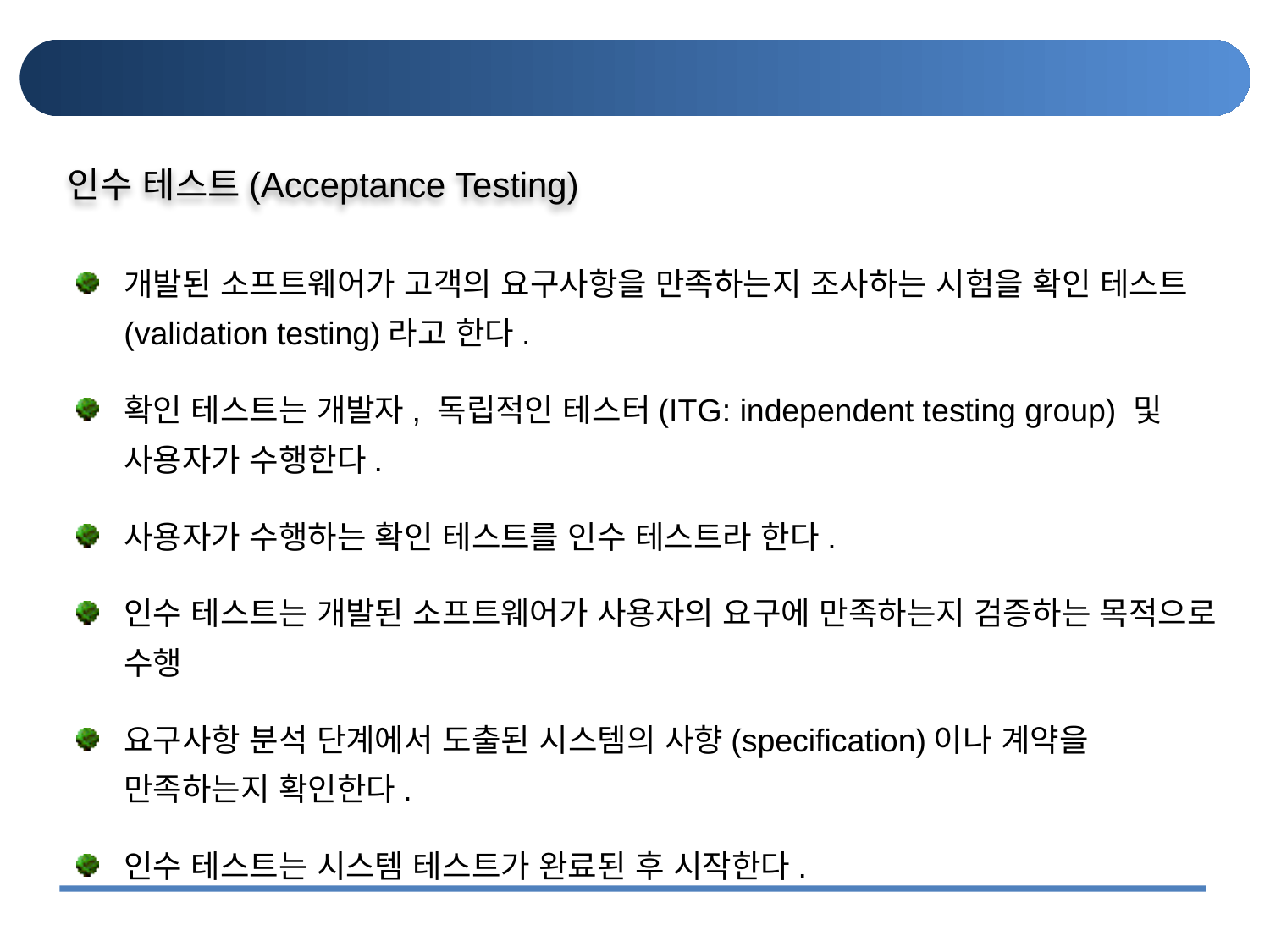

#
인수 테스트(Acceptance Testing)
개발된 소프트웨어가 고객의 요구사항을 만족하는지 조사하는 시험을 확인 테스트(validation testing)라고 한다.
확인 테스트는 개발자, 독립적인 테스터(ITG: independent testing group) 및 사용자가 수행한다.
사용자가 수행하는 확인 테스트를 인수 테스트라 한다.
인수 테스트는 개발된 소프트웨어가 사용자의 요구에 만족하는지 검증하는 목적으로 수행
요구사항 분석 단계에서 도출된 시스템의 사향(specification)이나 계약을 만족하는지 확인한다.
인수 테스트는 시스템 테스트가 완료된 후 시작한다.